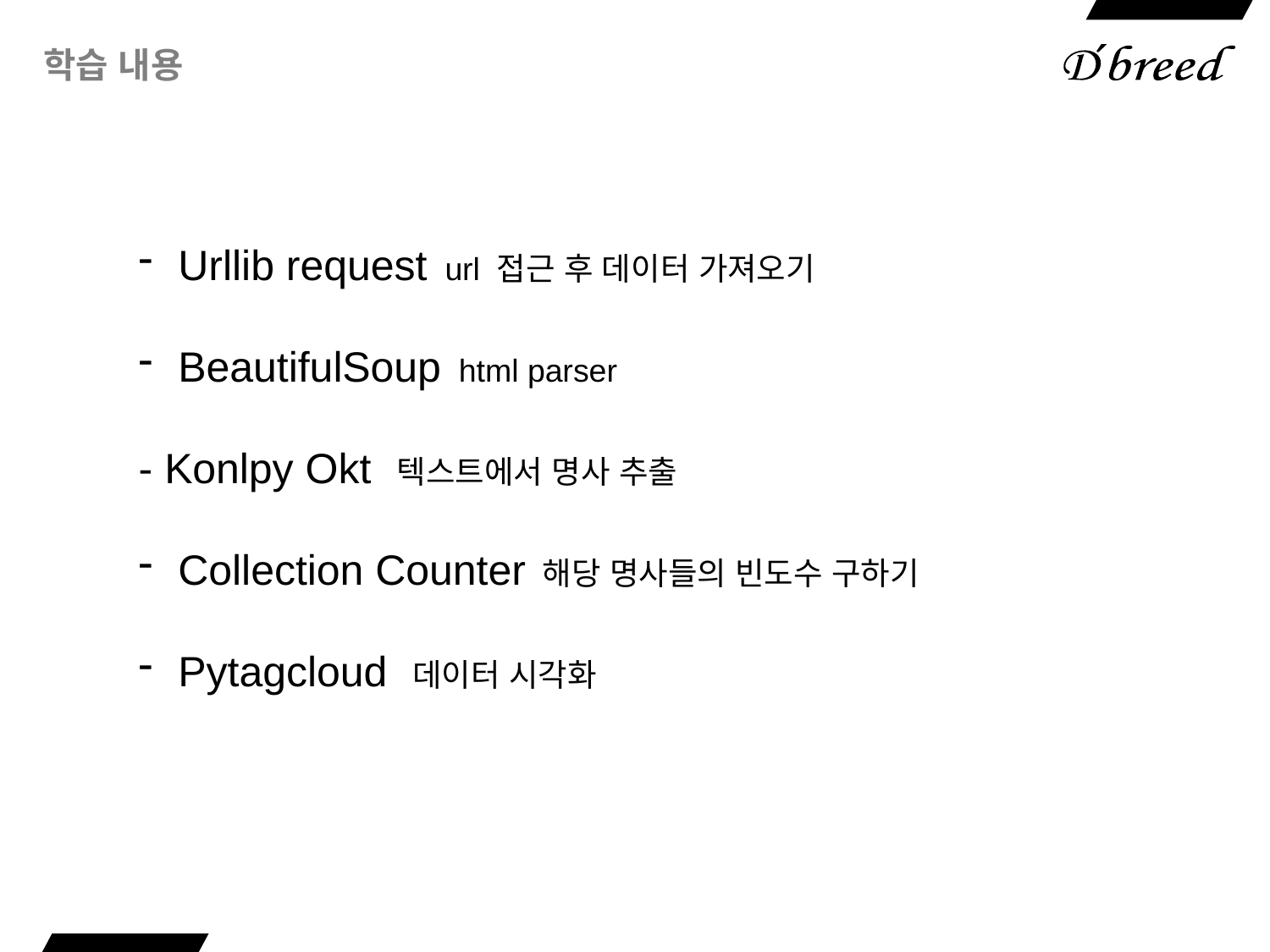

# 학습 내용
Urllib request  url 접근 후 데이터 가져오기
BeautifulSoup  html parser
- Konlpy Okt  텍스트에서 명사 추출
Collection Counter 해당 명사들의 빈도수 구하기
Pytagcloud  데이터 시각화